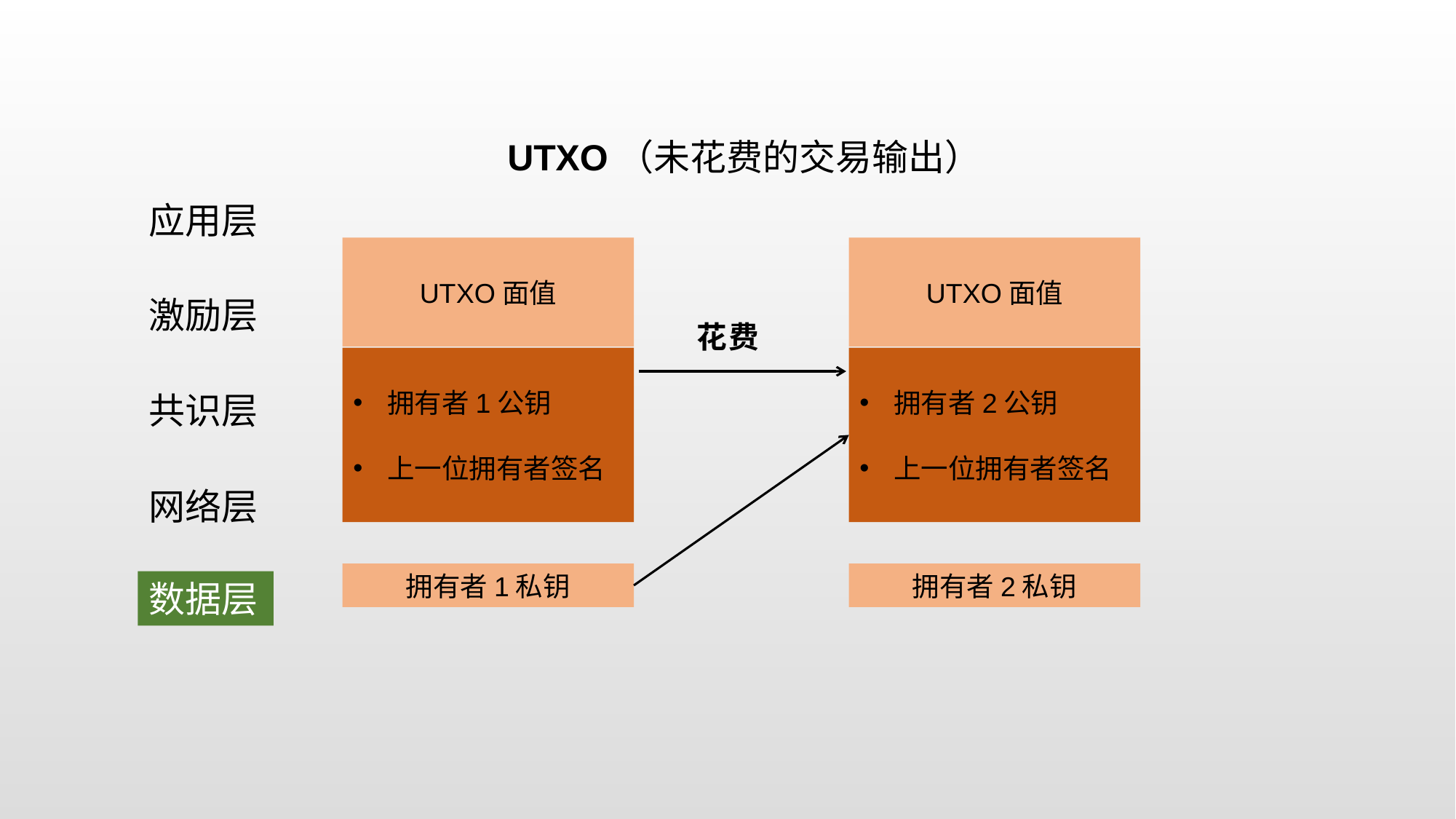

UTXO（未花费的交易输出）
应用层

UTXO面值

UTXO面值

激励层
花费
拥有者1公钥
上一位拥有者签名

拥有者2公钥
上一位拥有者签名

共识层
网络层
拥有者1私钥
拥有者2私钥
数据层